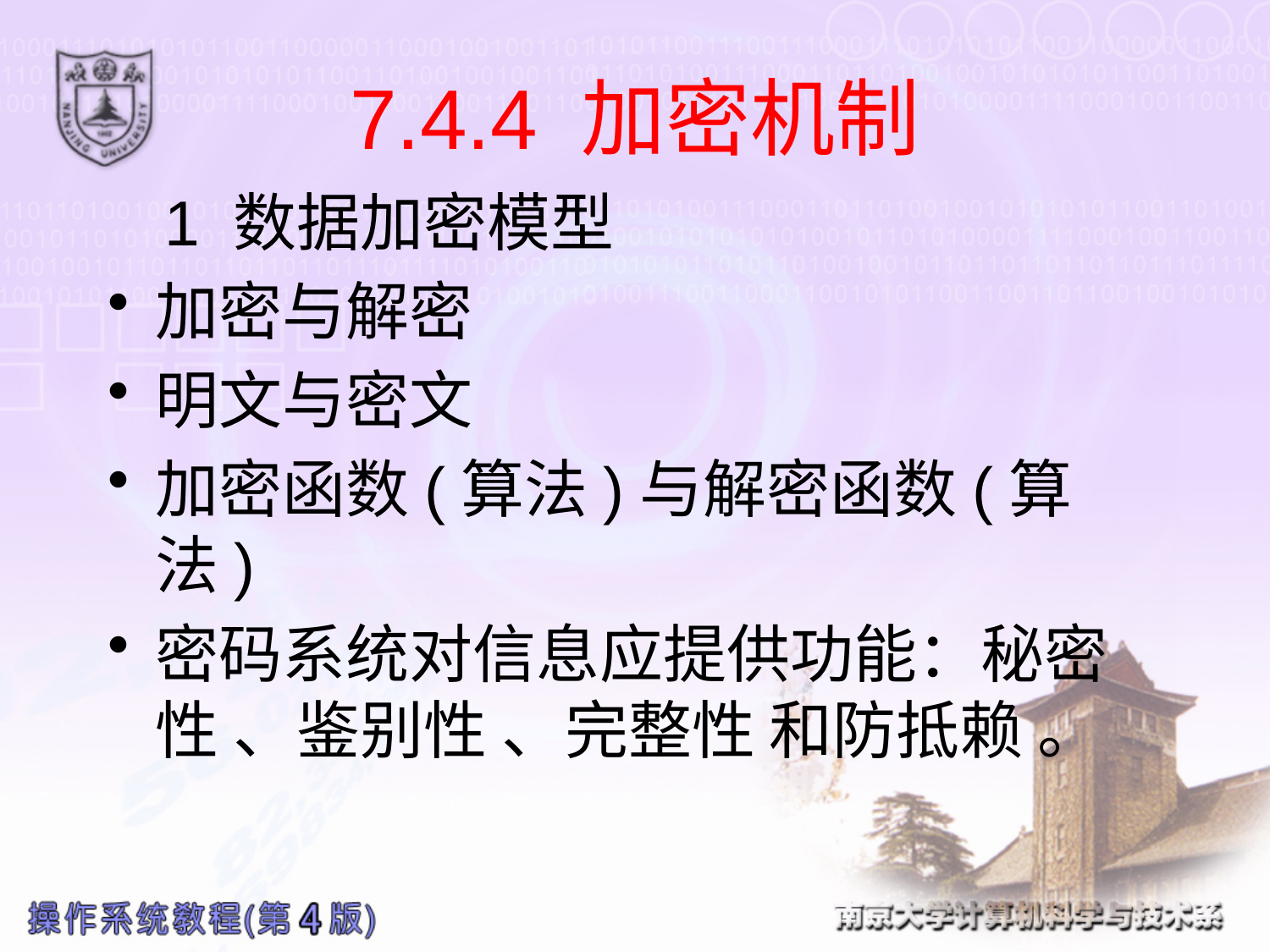

# 7.4.4 加密机制
    1 数据加密模型
加密与解密
明文与密文
加密函数(算法)与解密函数(算法)
密码系统对信息应提供功能：秘密性 、鉴别性 、完整性 和防抵赖 。